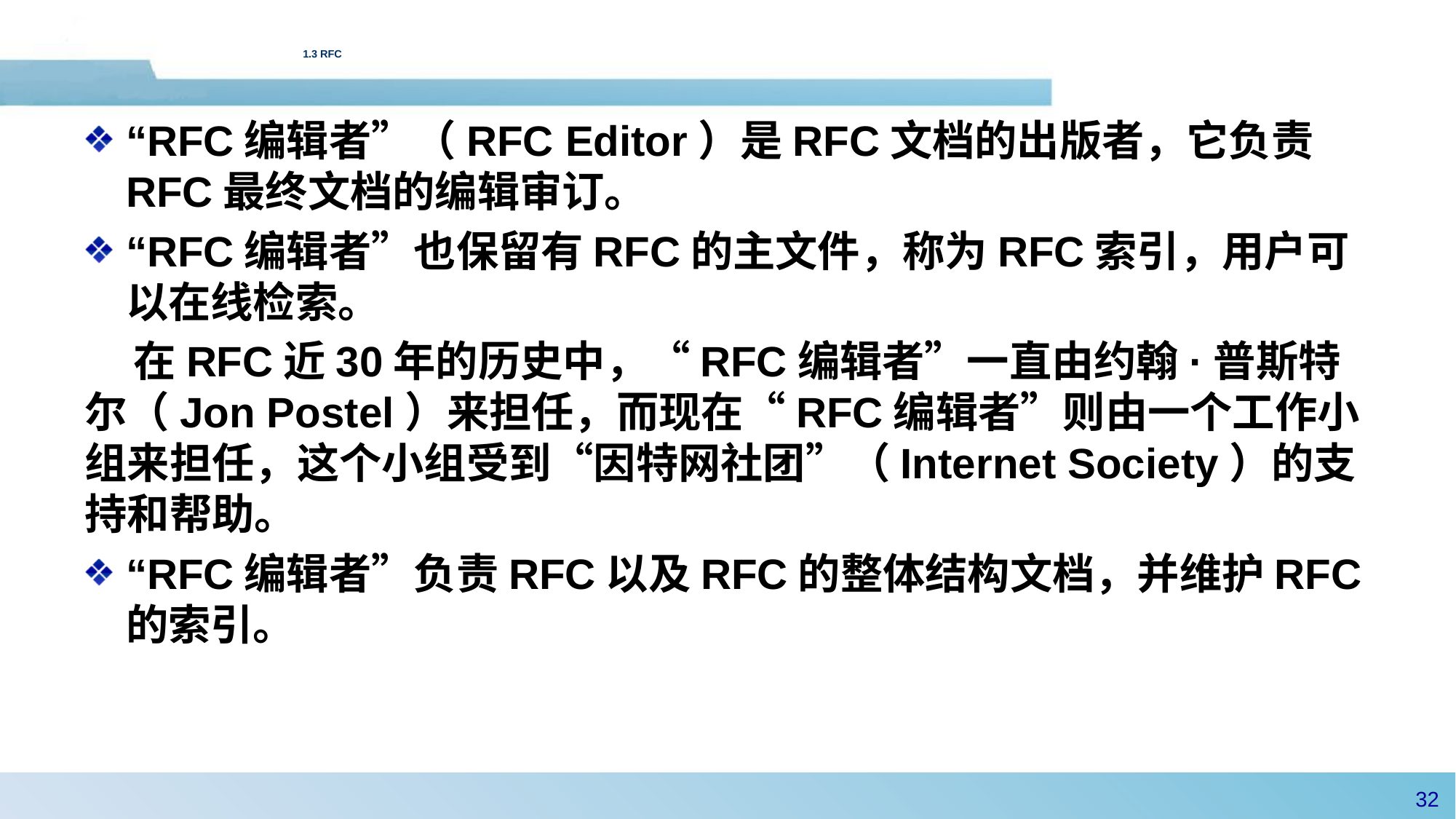

# 1.3 RFC
“RFC编辑者”（RFC Editor）是RFC文档的出版者，它负责RFC最终文档的编辑审订。
“RFC编辑者”也保留有RFC的主文件，称为RFC索引，用户可以在线检索。
    在RFC近30年的历史中，“RFC编辑者”一直由约翰·普斯特尔（Jon Postel）来担任，而现在“RFC编辑者”则由一个工作小组来担任，这个小组受到“因特网社团”（Internet Society）的支持和帮助。
“RFC编辑者”负责RFC以及RFC的整体结构文档，并维护RFC的索引。

32